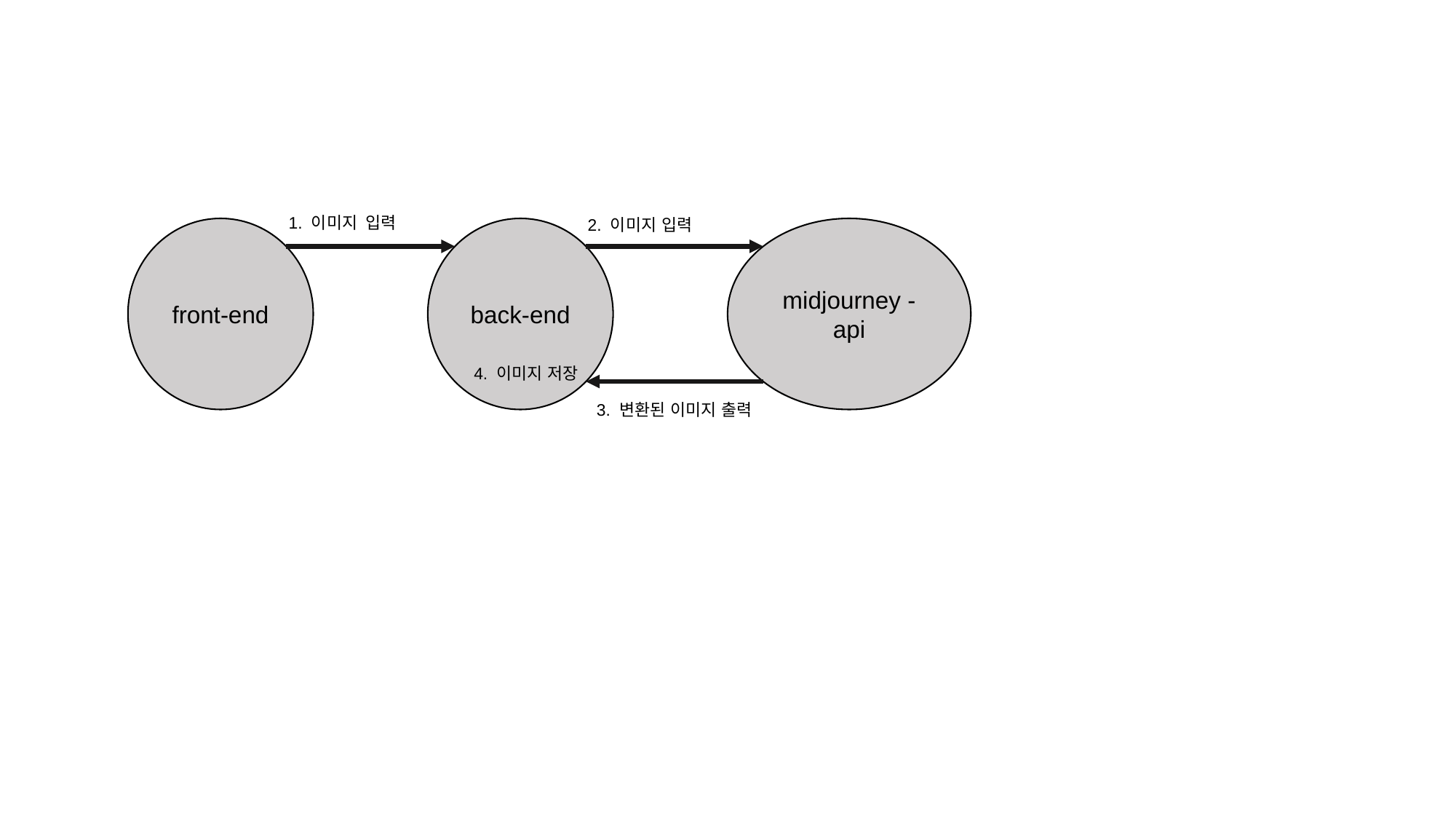

1. 이미지 입력
2. 이미지 입력
front-end
back-end
midjourney - api
4. 이미지 저장
3. 변환된 이미지 출력